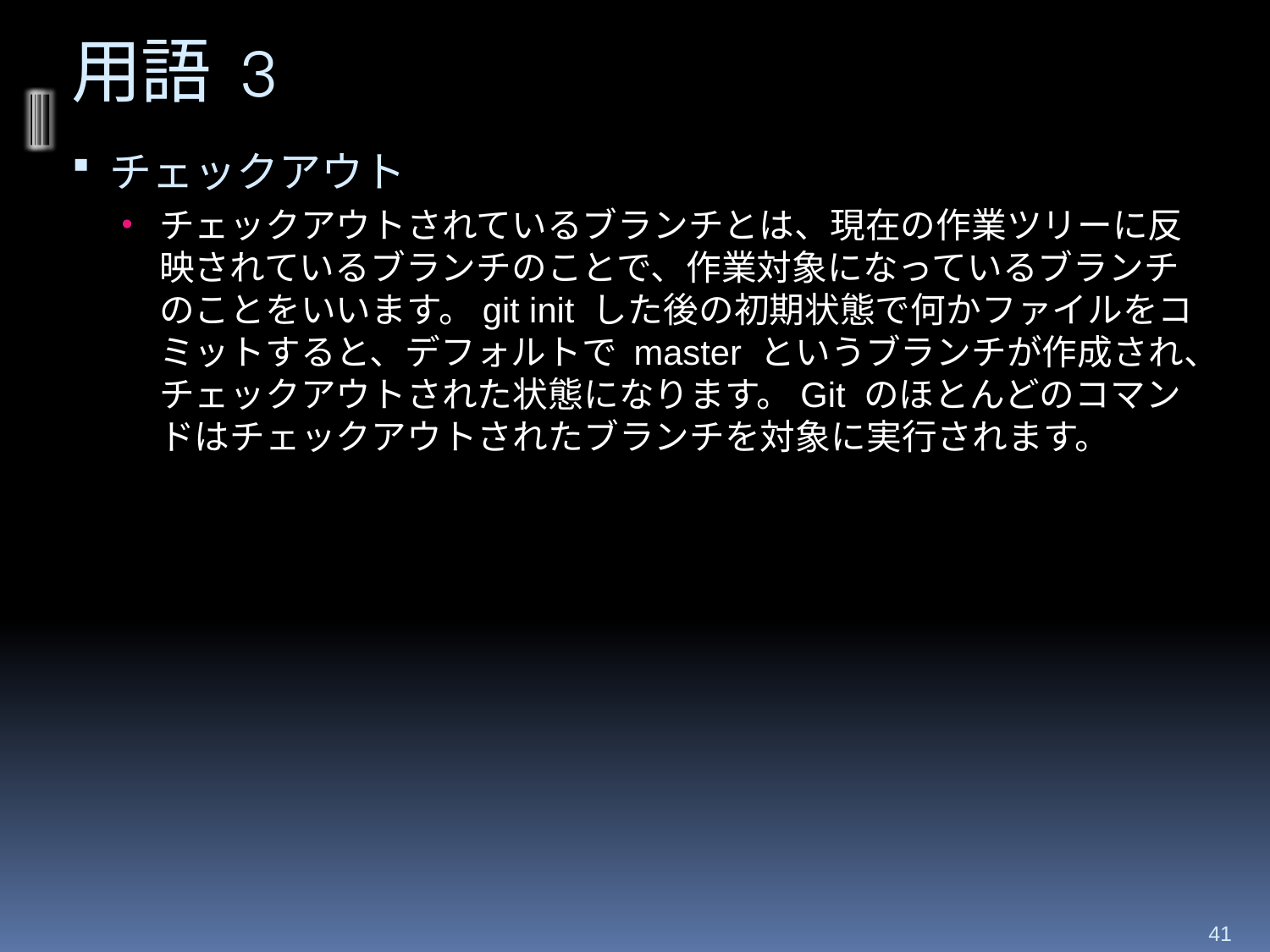

# 用語 3
チェックアウト
チェックアウトされているブランチとは、現在の作業ツリーに反映されているブランチのことで、作業対象になっているブランチのことをいいます。git init した後の初期状態で何かファイルをコミットすると、デフォルトで master というブランチが作成され、チェックアウトされた状態になります。Git のほとんどのコマンドはチェックアウトされたブランチを対象に実行されます。
41